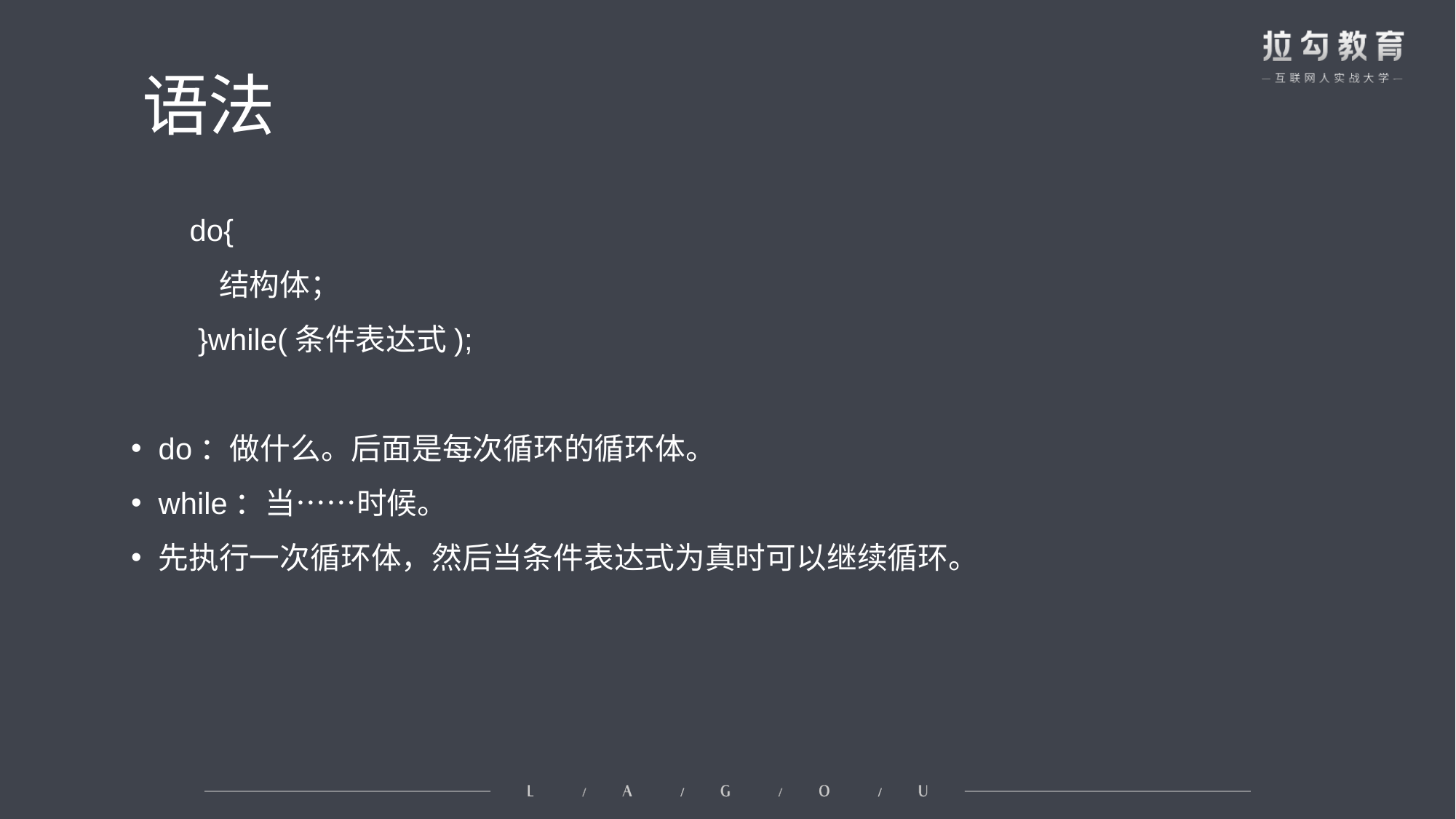

# 语法
       do{
            结构体；
        }while(条件表达式);

do：做什么。后面是每次循环的循环体。
while：当……时候。
先执行一次循环体，然后当条件表达式为真时可以继续循环。